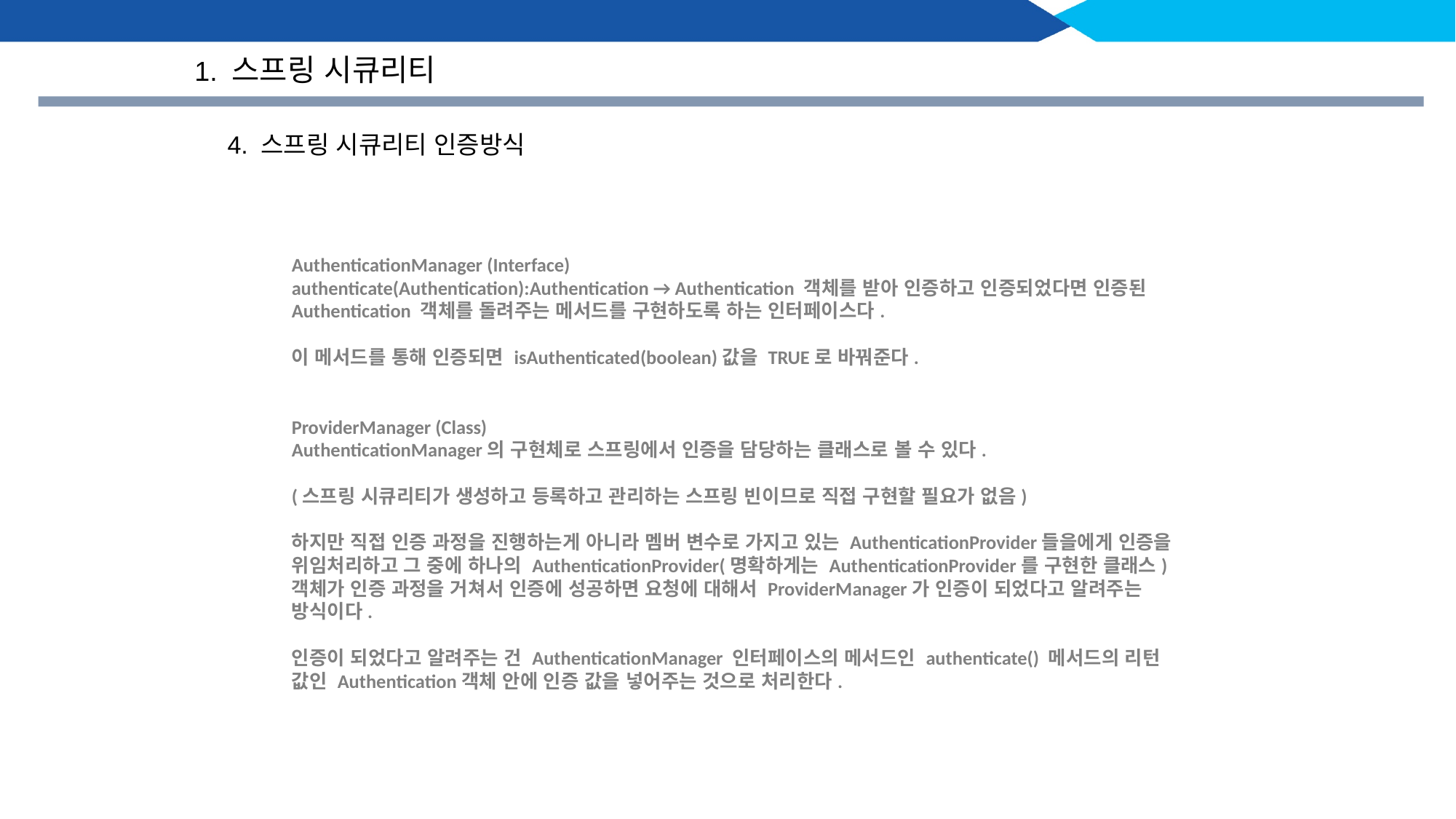

1. 스프링 시큐리티
4. 스프링 시큐리티 인증방식
AuthenticationManager (Interface)
authenticate(Authentication):Authentication → Authentication 객체를 받아 인증하고 인증되었다면 인증된 Authentication 객체를 돌려주는 메서드를 구현하도록 하는 인터페이스다.

이 메서드를 통해 인증되면 isAuthenticated(boolean)값을 TRUE로 바꿔준다.
ProviderManager (Class)
AuthenticationManager의 구현체로 스프링에서 인증을 담당하는 클래스로 볼 수 있다.

(스프링 시큐리티가 생성하고 등록하고 관리하는 스프링 빈이므로 직접 구현할 필요가 없음)

하지만 직접 인증 과정을 진행하는게 아니라 멤버 변수로 가지고 있는 AuthenticationProvider들을에게 인증을 위임처리하고 그 중에 하나의 AuthenticationProvider(명확하게는 AuthenticationProvider를 구현한 클래스)객체가 인증 과정을 거쳐서 인증에 성공하면 요청에 대해서 ProviderManager가 인증이 되었다고 알려주는 방식이다.

인증이 되었다고 알려주는 건 AuthenticationManager 인터페이스의 메서드인 authenticate() 메서드의 리턴 값인 Authentication객체 안에 인증 값을 넣어주는 것으로 처리한다.